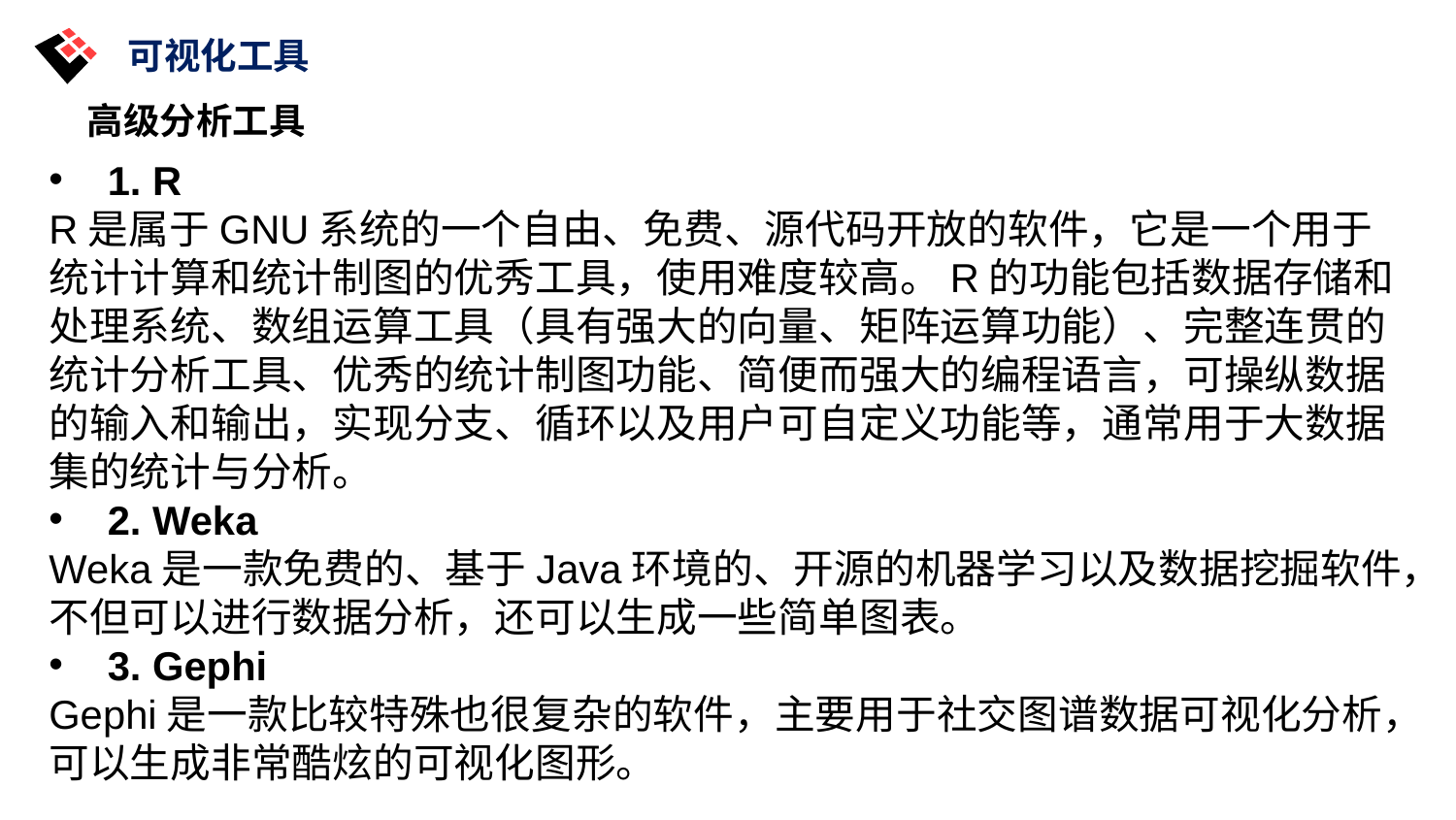

可视化工具

高级分析工具
    1. R
R是属于GNU系统的一个自由、免费、源代码开放的软件，它是一个用于统计计算和统计制图的优秀工具，使用难度较高。R的功能包括数据存储和处理系统、数组运算工具（具有强大的向量、矩阵运算功能）、完整连贯的统计分析工具、优秀的统计制图功能、简便而强大的编程语言，可操纵数据的输入和输出，实现分支、循环以及用户可自定义功能等，通常用于大数据集的统计与分析。
    2. Weka
Weka是一款免费的、基于Java环境的、开源的机器学习以及数据挖掘软件，不但可以进行数据分析，还可以生成一些简单图表。
    3. Gephi
Gephi是一款比较特殊也很复杂的软件，主要用于社交图谱数据可视化分析，可以生成非常酷炫的可视化图形。